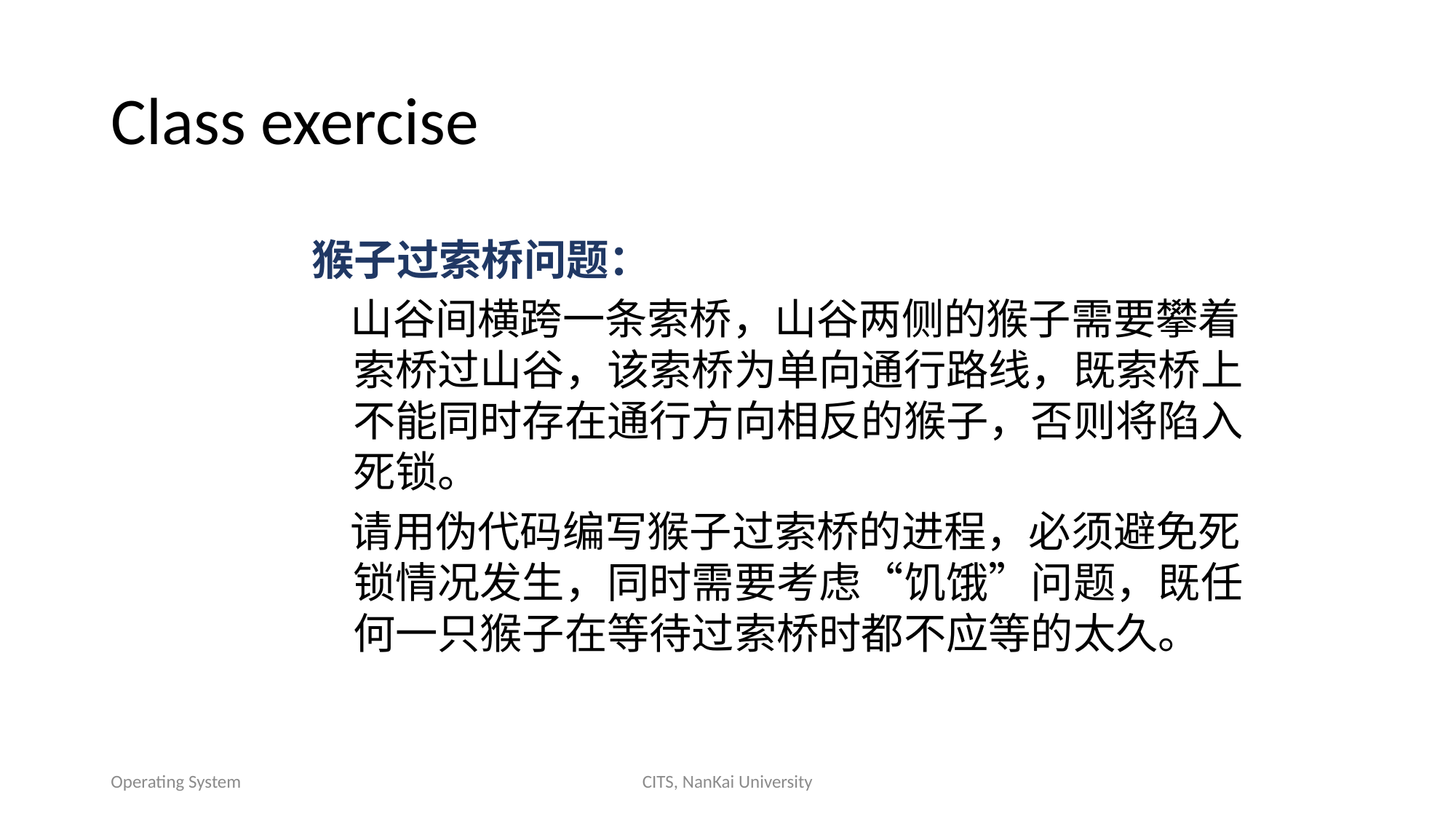

# Class exercise
猴子过索桥问题：
   山谷间横跨一条索桥，山谷两侧的猴子需要攀着索桥过山谷，该索桥为单向通行路线，既索桥上不能同时存在通行方向相反的猴子，否则将陷入死锁。
   请用伪代码编写猴子过索桥的进程，必须避免死锁情况发生，同时需要考虑“饥饿”问题，既任何一只猴子在等待过索桥时都不应等的太久。
Operating System
CITS, NanKai University
42